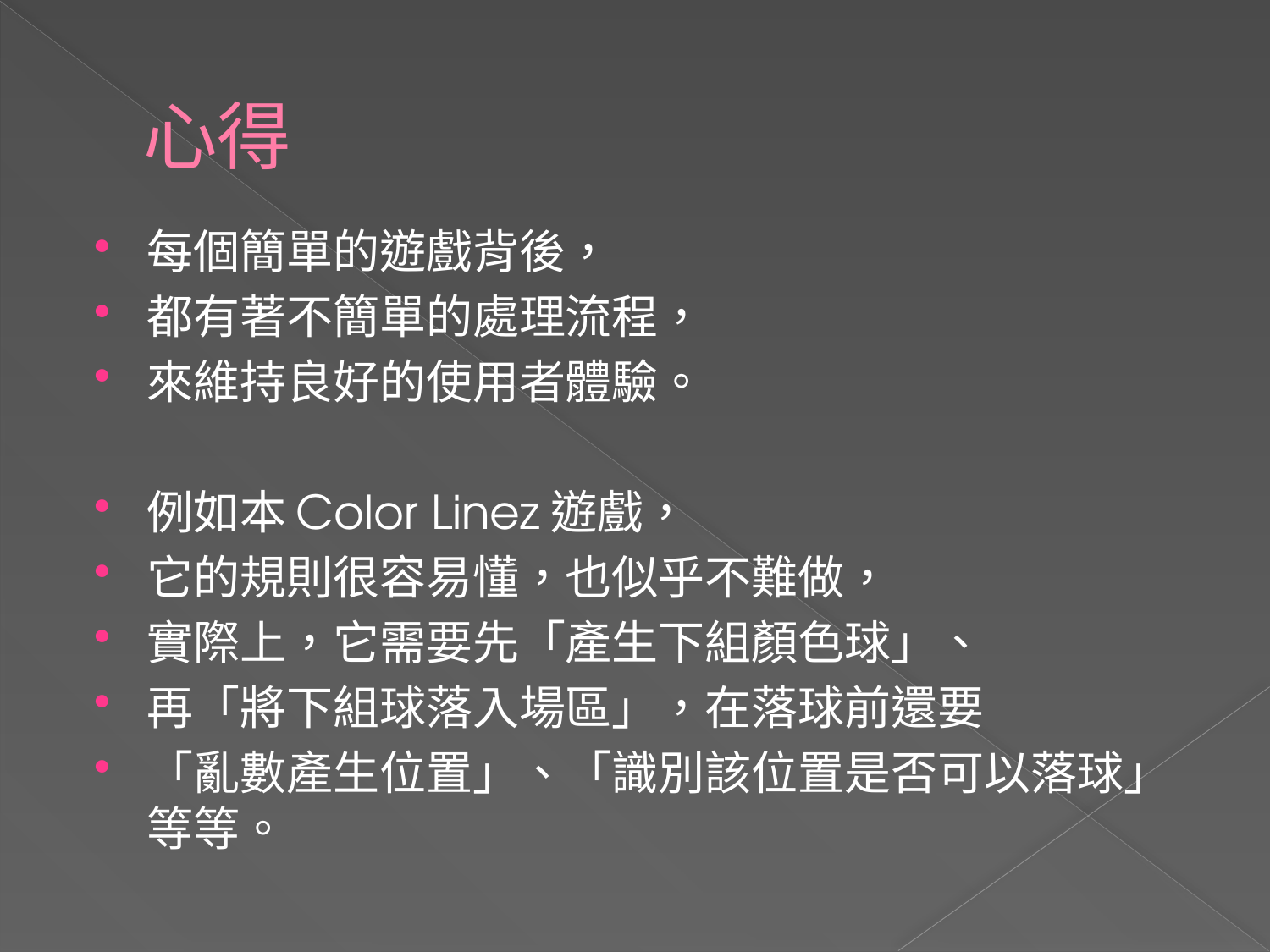

# 心得
每個簡單的遊戲背後，
都有著不簡單的處理流程，
來維持良好的使用者體驗。

例如本Color Linez遊戲，
它的規則很容易懂，也似乎不難做，
實際上，它需要先「產生下組顏色球」、
再「將下組球落入場區」，在落球前還要
「亂數產生位置」、「識別該位置是否可以落球」等等。